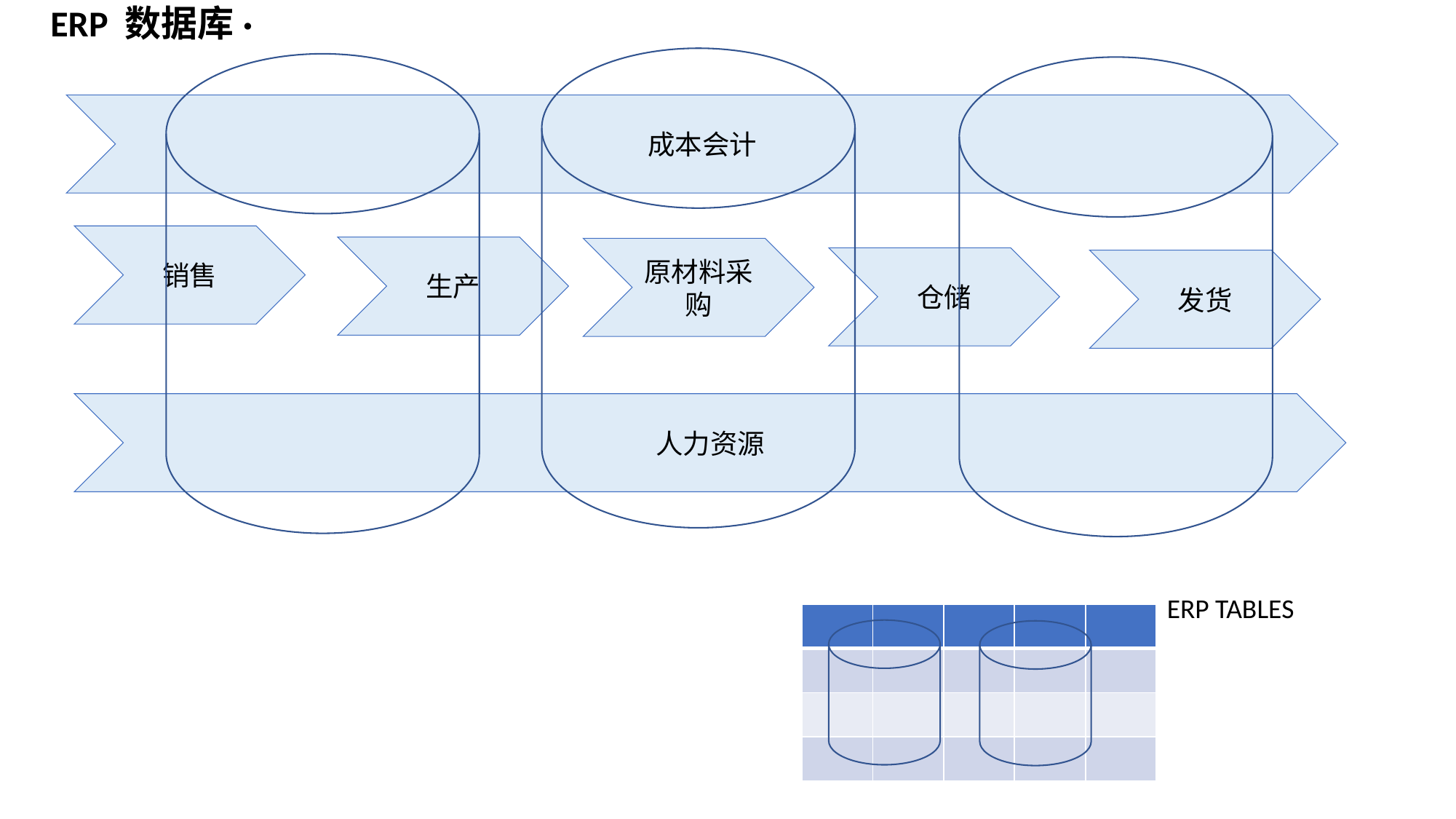

ERP 数据库·

成本会计
销售
生产
原材料采购
仓储
发货
人力资源
ERP TABLES
|  |  |  |  |  |
| --- | --- | --- | --- | --- |
|  |  |  |  |  |
|  |  |  |  |  |
|  |  |  |  |  |